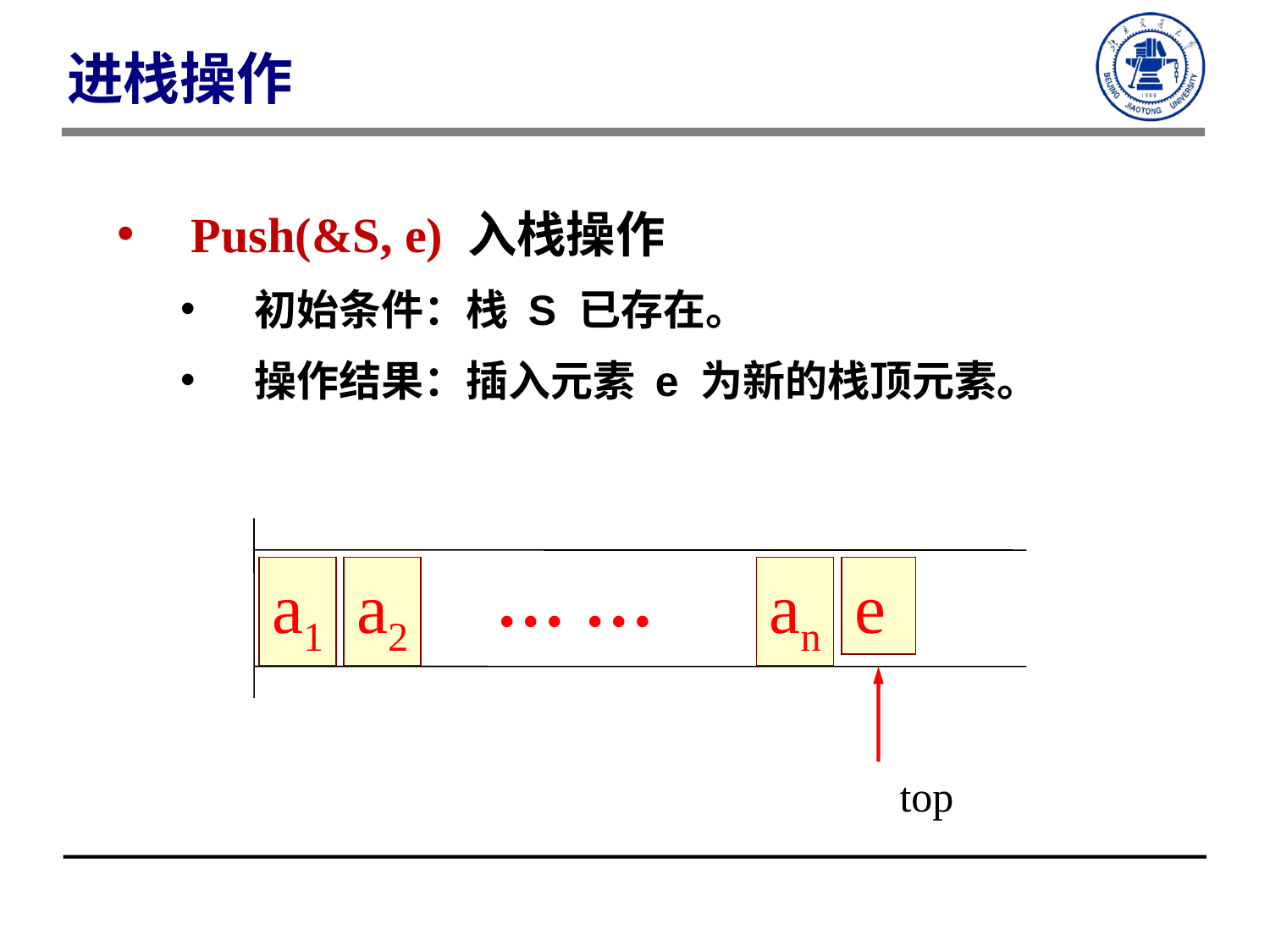

进栈操作
Push(&S, e) 入栈操作
初始条件：栈 S 已存在。
操作结果：插入元素 e 为新的栈顶元素。

… …

a1
a2
an
e

top